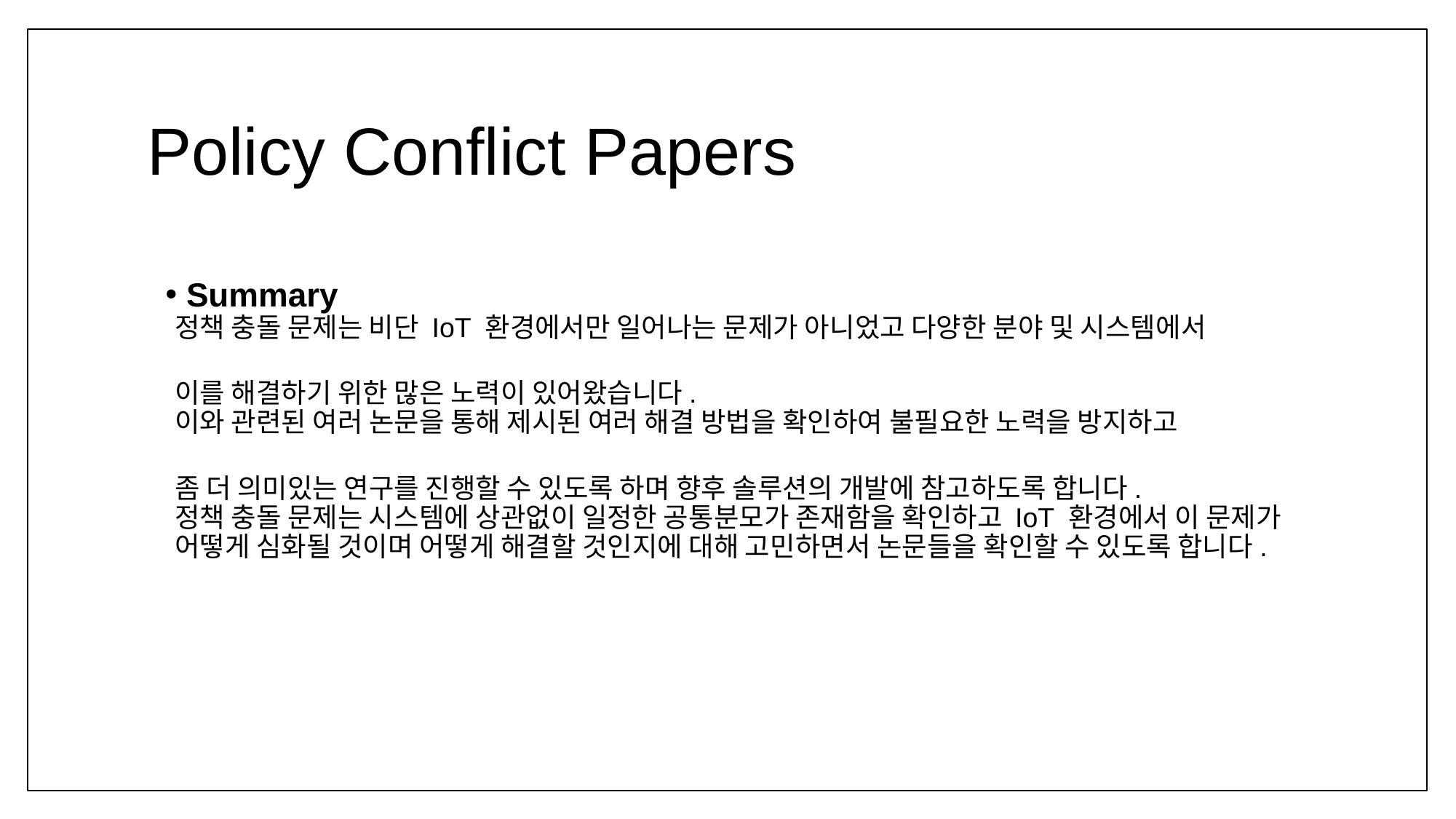

# Policy Conflict Papers
 Summary
정책 충돌 문제는 비단 IoT 환경에서만 일어나는 문제가 아니었고 다양한 분야 및 시스템에서
이를 해결하기 위한 많은 노력이 있어왔습니다.
이와 관련된 여러 논문을 통해 제시된 여러 해결 방법을 확인하여 불필요한 노력을 방지하고
좀 더 의미있는 연구를 진행할 수 있도록 하며 향후 솔루션의 개발에 참고하도록 합니다.
정책 충돌 문제는 시스템에 상관없이 일정한 공통분모가 존재함을 확인하고 IoT 환경에서 이 문제가 어떻게 심화될 것이며 어떻게 해결할 것인지에 대해 고민하면서 논문들을 확인할 수 있도록 합니다.